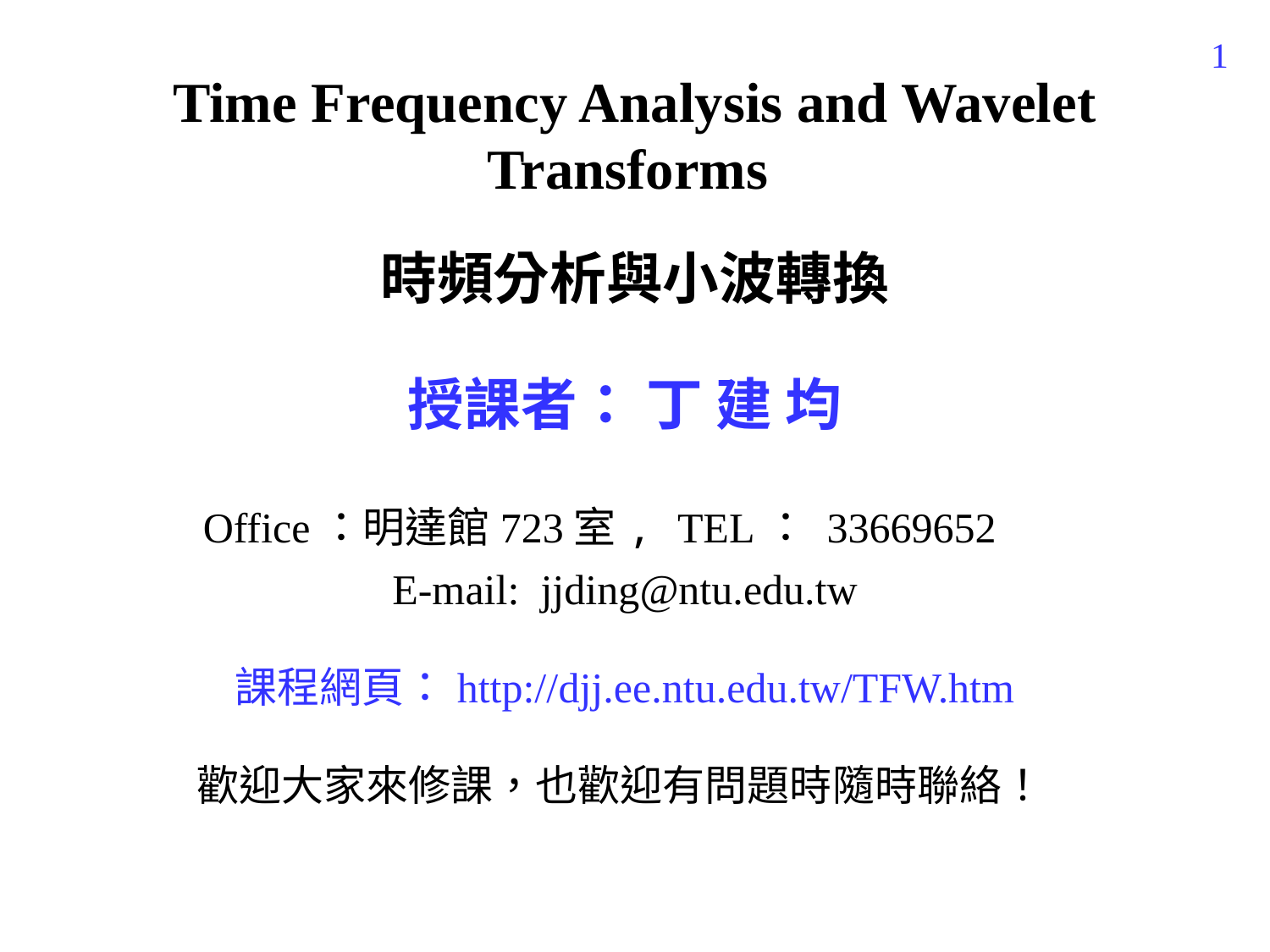

1
# Time Frequency Analysis and Wavelet Transforms 時頻分析與小波轉換
授課者： 丁 建 均

Office：明達館723室, TEL： 33669652
E-mail:  jjding@ntu.edu.tw

課程網頁：http://djj.ee.ntu.edu.tw/TFW.htm

歡迎大家來修課，也歡迎有問題時隨時聯絡！